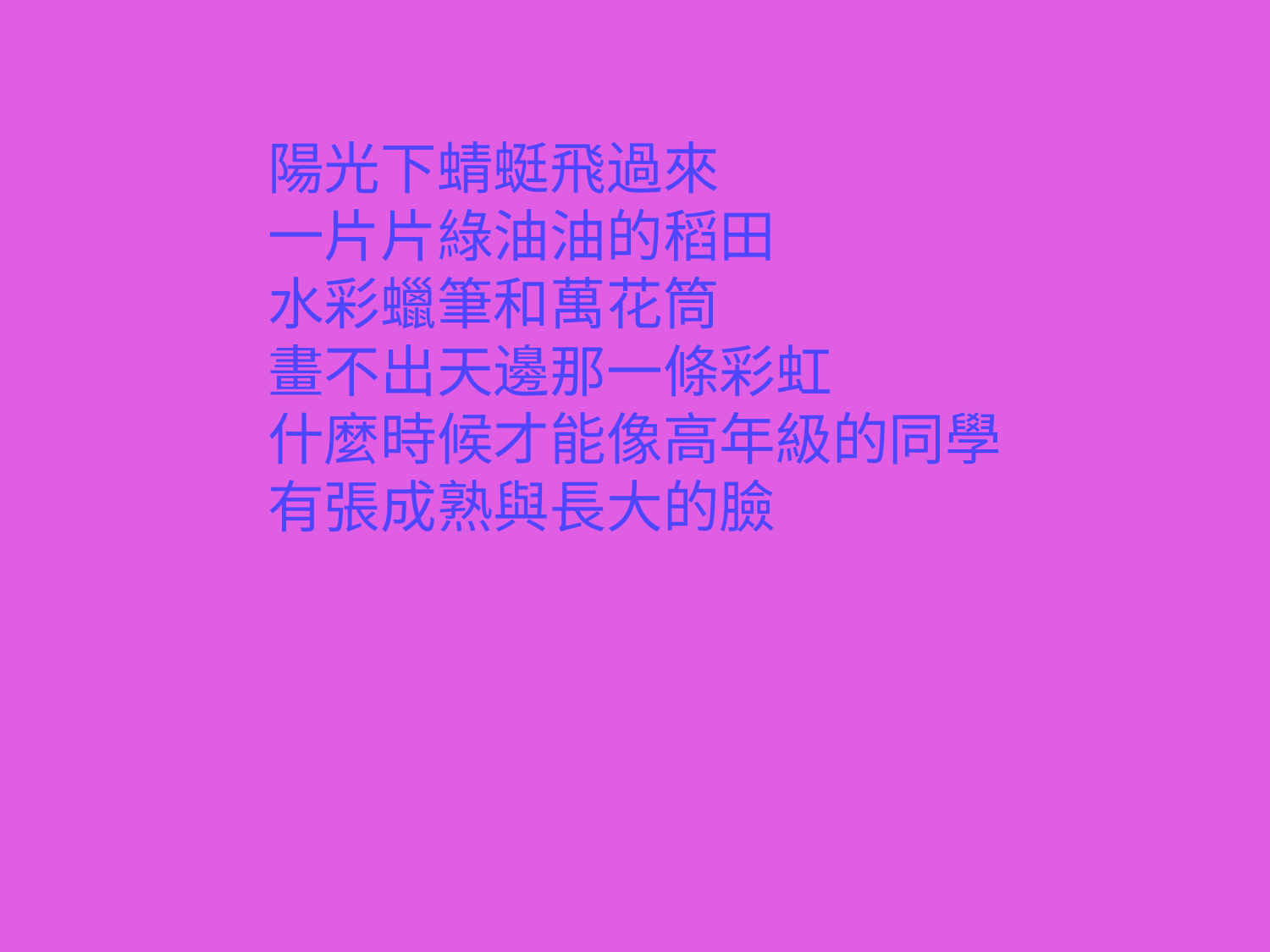

陽光下蜻蜓飛過來
一片片綠油油的稻田
水彩蠟筆和萬花筒
畫不出天邊那一條彩虹
什麼時候才能像高年級的同學
有張成熟與長大的臉